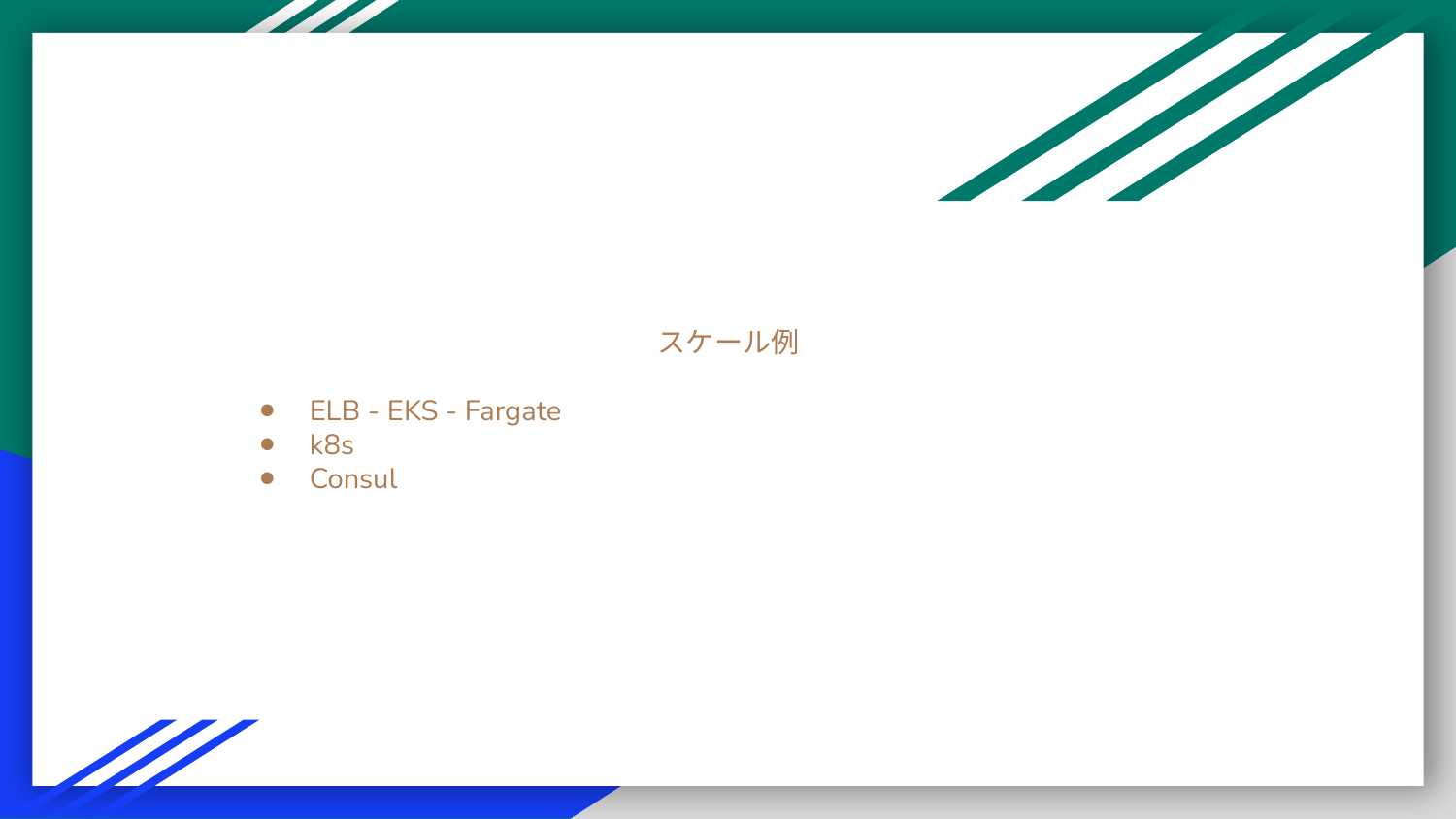

# スケール例

ELB - EKS - Fargate
k8s
Consul